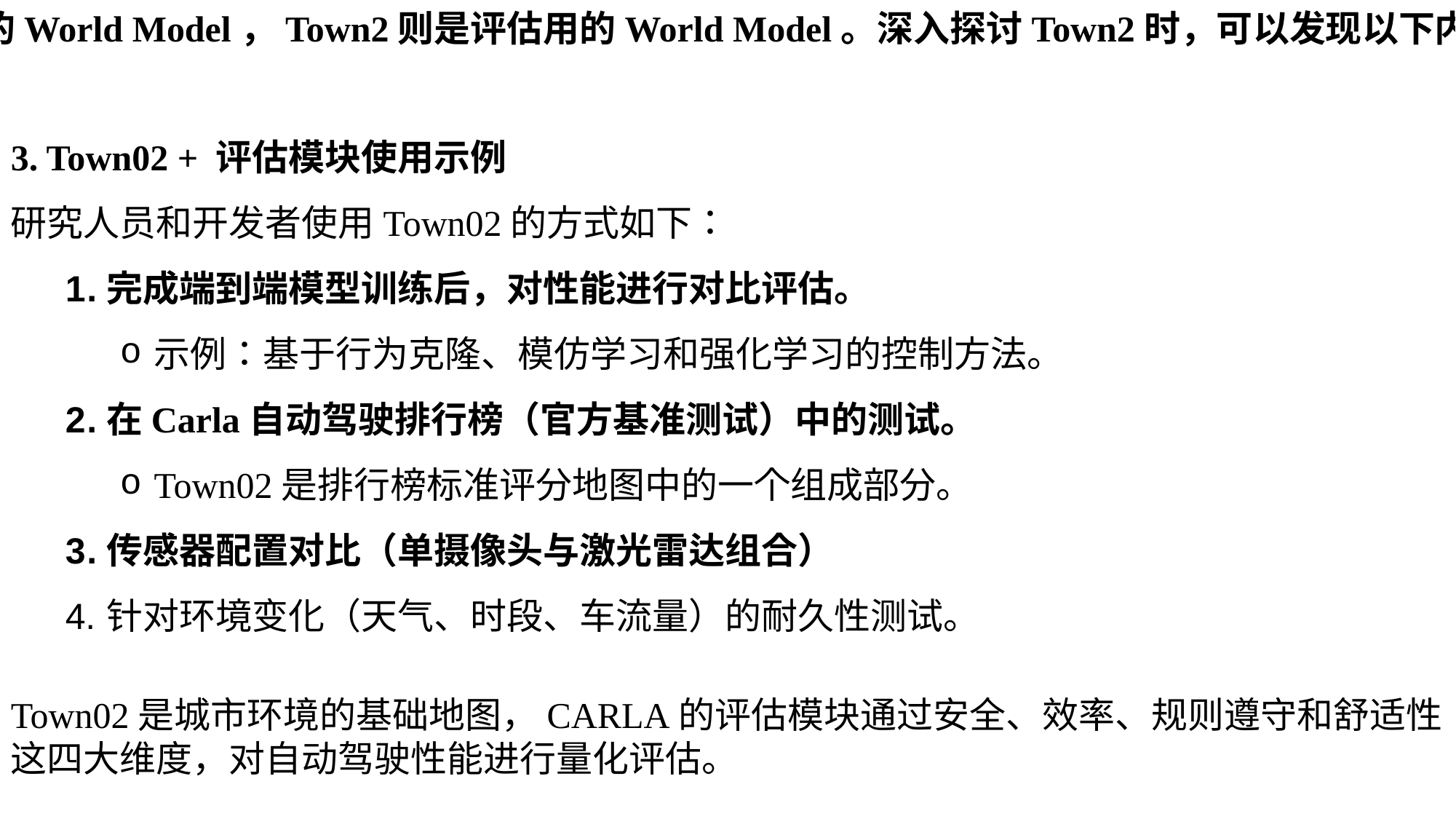

Town1是用于学习的World Model，Town2则是评估用的World Model。深入探讨Town2时，可以发现以下内容。
3. Town02 + 评估模块使用示例
研究人员和开发者使用Town02的方式如下：
完成端到端模型训练后，对性能进行对比评估。
示例：基于行为克隆、模仿学习和强化学习的控制方法。
在Carla自动驾驶排行榜（官方基准测试）中的测试。
Town02是排行榜标准评分地图中的一个组成部分。
传感器配置对比（单摄像头与激光雷达组合）
针对环境变化（天气、时段、车流量）的耐久性测试。
Town02是城市环境的基础地图，CARLA的评估模块通过安全、效率、规则遵守和舒适性这四大维度，对自动驾驶性能进行量化评估。